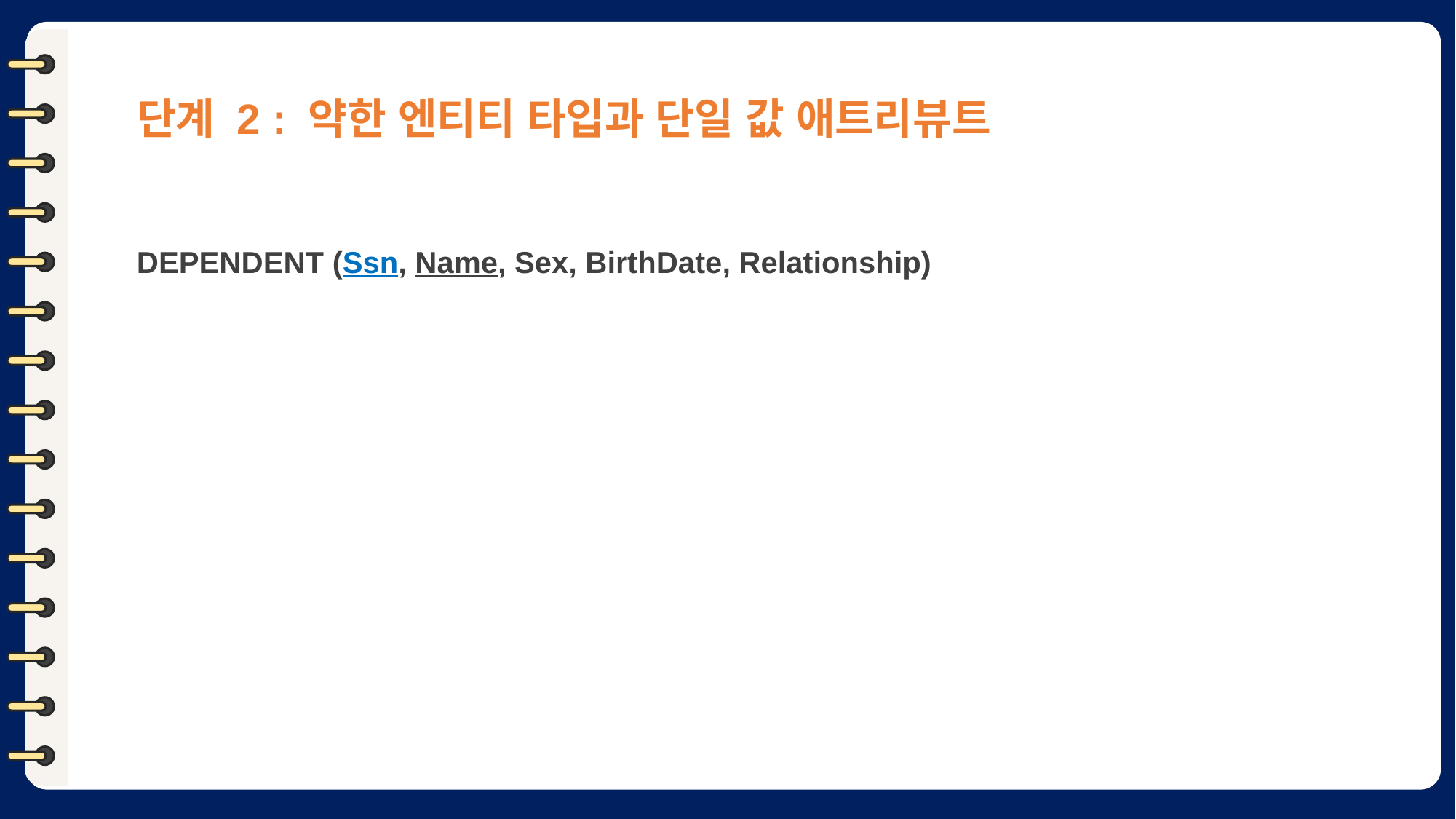

단계 2 : 약한 엔티티 타입과 단일 값 애트리뷰트
DEPENDENT (Ssn, Name, Sex, BirthDate, Relationship)